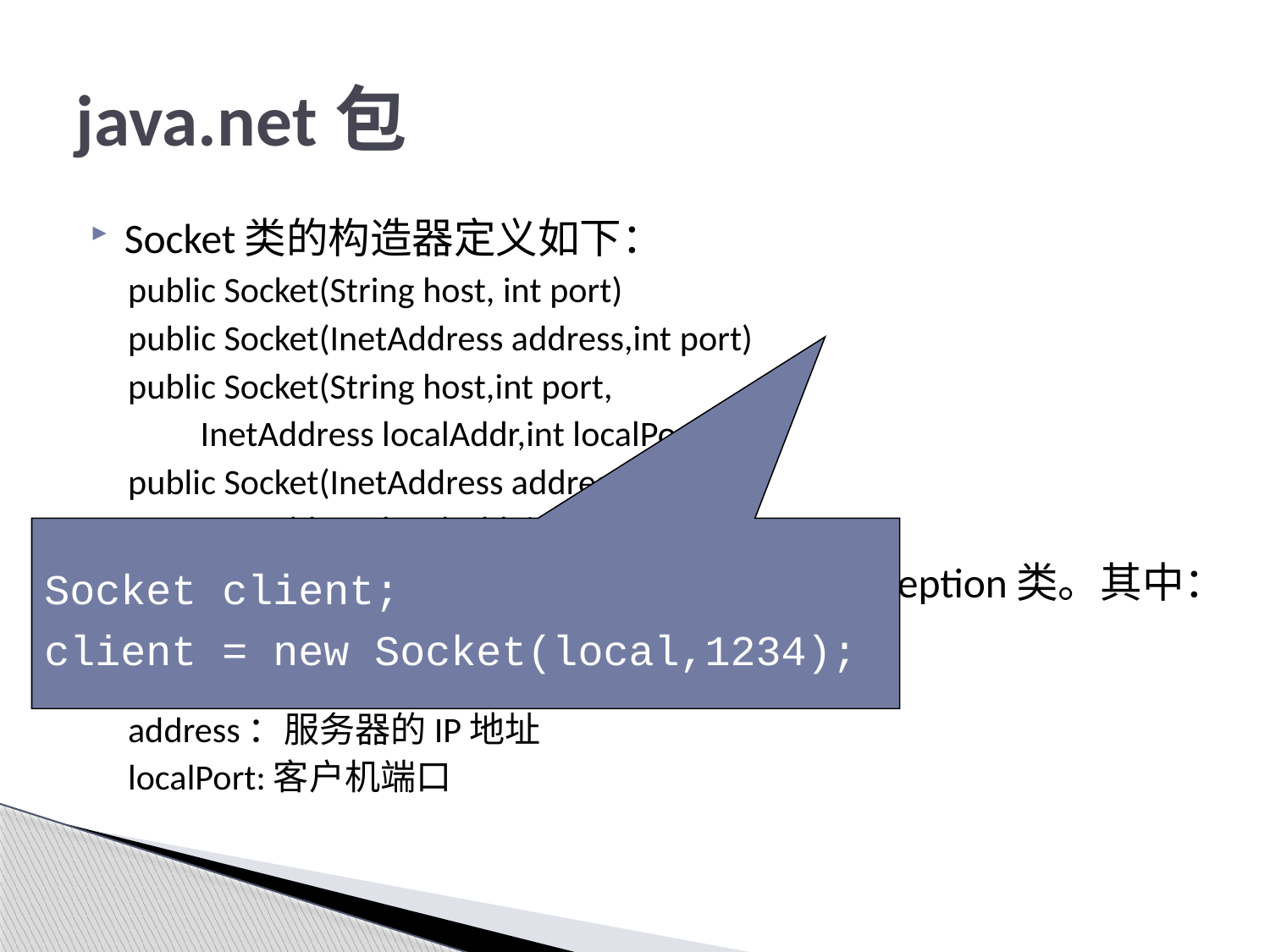

# java.net包
Socket类的构造器定义如下：
public Socket(String host, int port)
public Socket(InetAddress address,int port)
public Socket(String host,int port,
         InetAddress localAddr,int localPort)
public Socket(InetAddress address,int port,
         InetAddress localAddr,int localPort)
除第一外，其它三个构造器都有抛出IOException类。其中：
host:连接的服务器
port:服务器端口
address：服务器的IP地址
localPort:客户机端口

Socket client;
client = new Socket(local,1234);